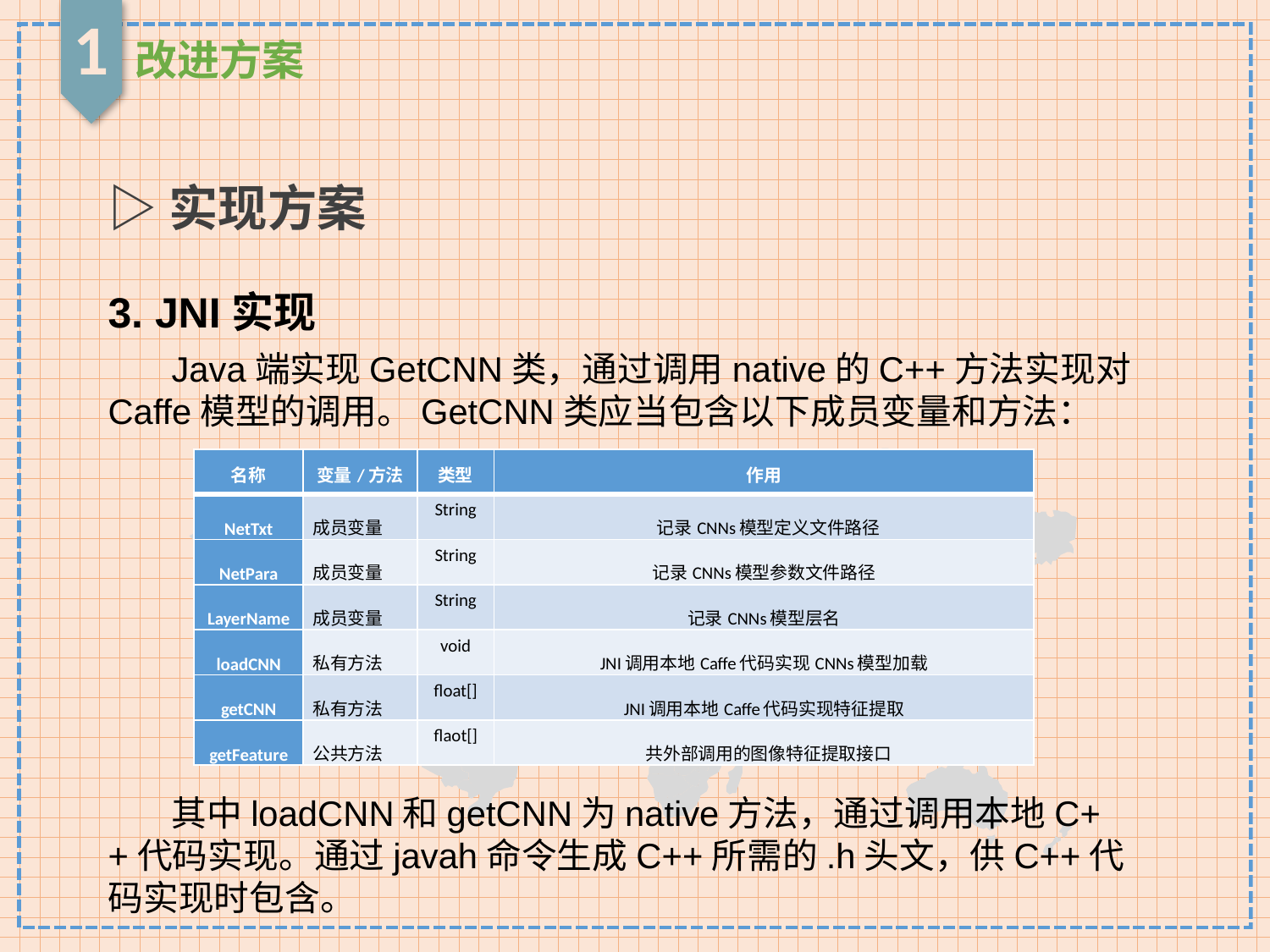

1
改进方案

▷实现方案
3. JNI实现
Java端实现GetCNN类，通过调用native的C++方法实现对Caffe模型的调用。GetCNN类应当包含以下成员变量和方法：

| 名称 | 变量/方法 | 类型 | 作用 |
| --- | --- | --- | --- |
| NetTxt | 成员变量 | String | 记录CNNs模型定义文件路径 |
| NetPara | 成员变量 | String | 记录CNNs模型参数文件路径 |
| LayerName | 成员变量 | String | 记录CNNs模型层名 |
| loadCNN | 私有方法 | void | JNI调用本地Caffe代码实现CNNs模型加载 |
| getCNN | 私有方法 | float[] | JNI调用本地Caffe代码实现特征提取 |
| getFeature | 公共方法 | flaot[] | 共外部调用的图像特征提取接口 |
其中loadCNN和getCNN为native方法，通过调用本地C++代码实现。通过javah命令生成C++所需的.h头文，供C++代码实现时包含。